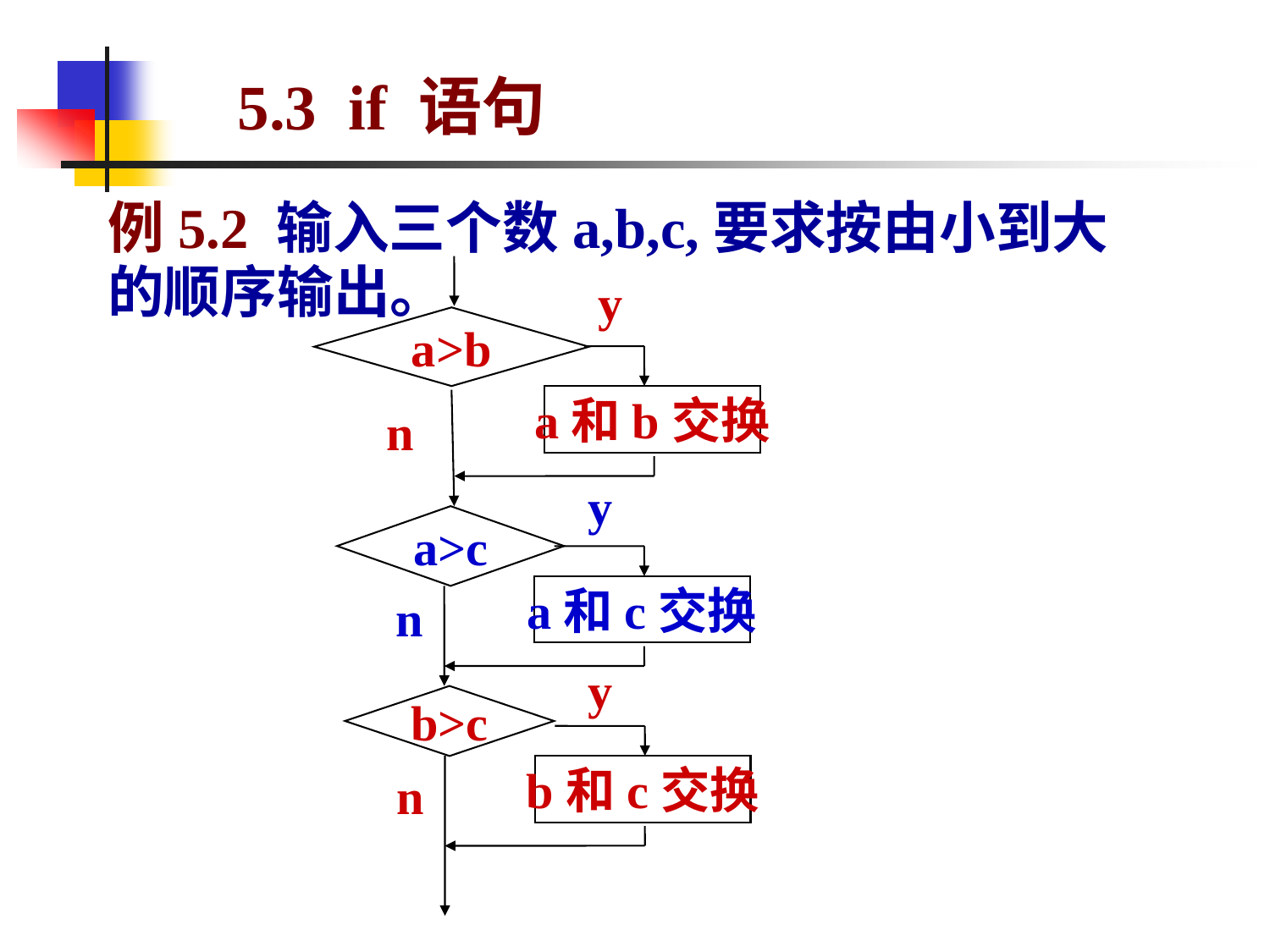

# 5.3  if 语句
例5.2 输入三个数a,b,c,要求按由小到大的顺序输出。

y
a>b

a和b交换
n

y
a>c

a和c交换

n

y

b>c

b和c交换
n